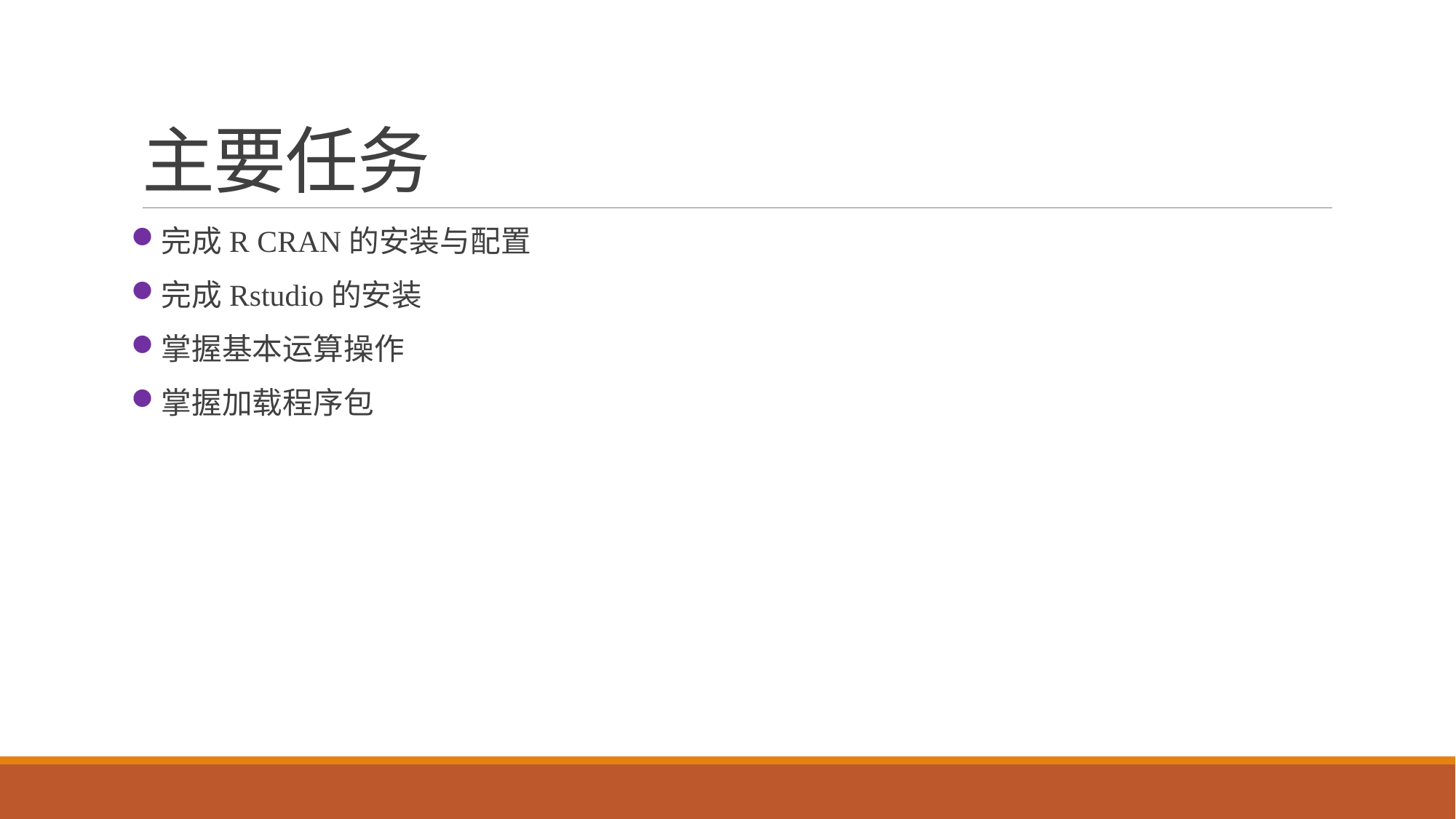

# 主要任务
完成R CRAN的安装与配置
完成Rstudio的安装
掌握基本运算操作
掌握加载程序包